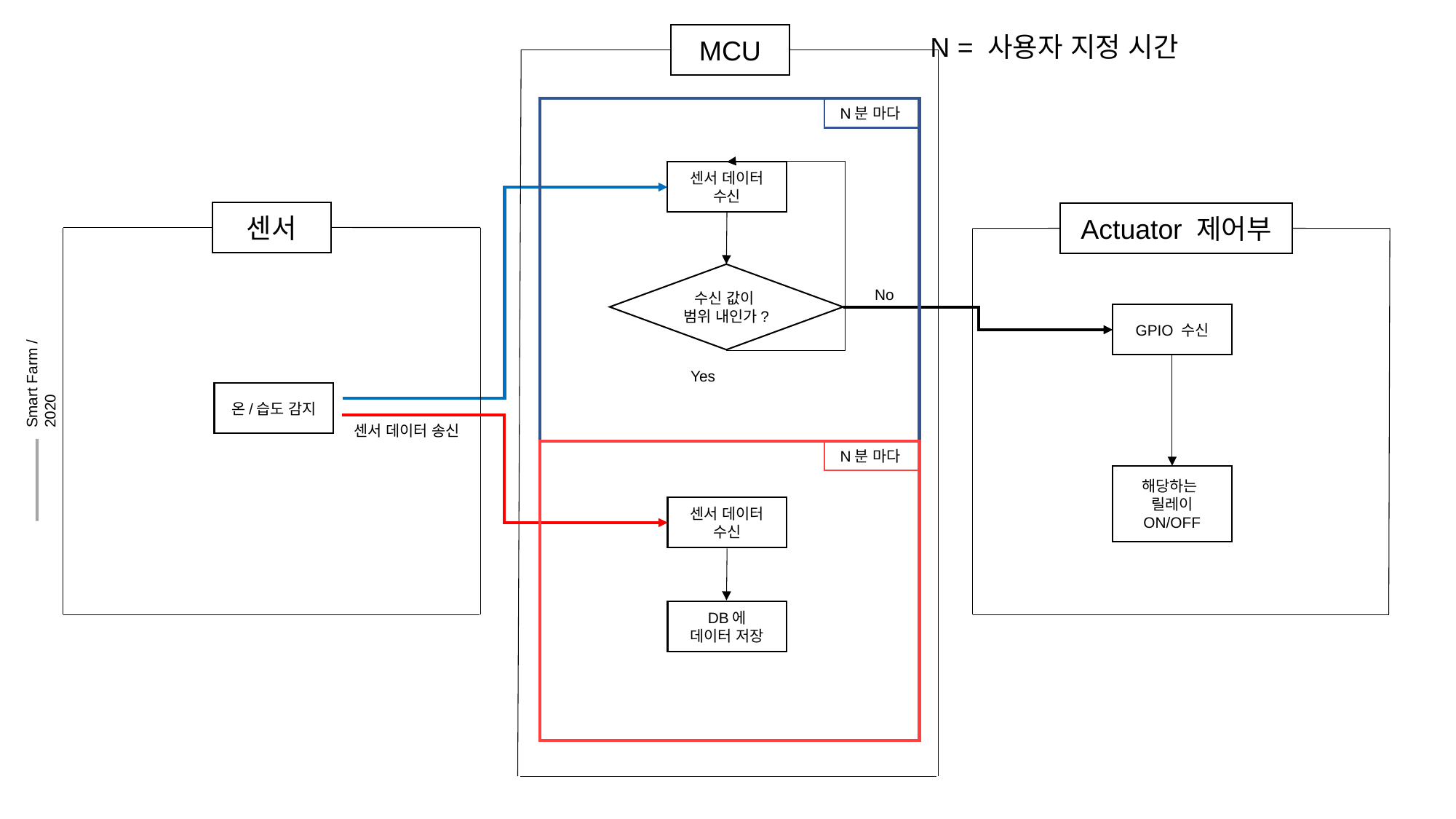

MCU
N = 사용자 지정 시간

N분 마다
센서 데이터 수신
센서
Actuator 제어부
수신 값이
범위 내인가?
No
Smart Farm /   2020
GPIO 수신
Yes
온/습도 감지
센서 데이터 송신

N분 마다
해당하는
릴레이
ON/OFF
센서 데이터 수신
DB에
데이터 저장